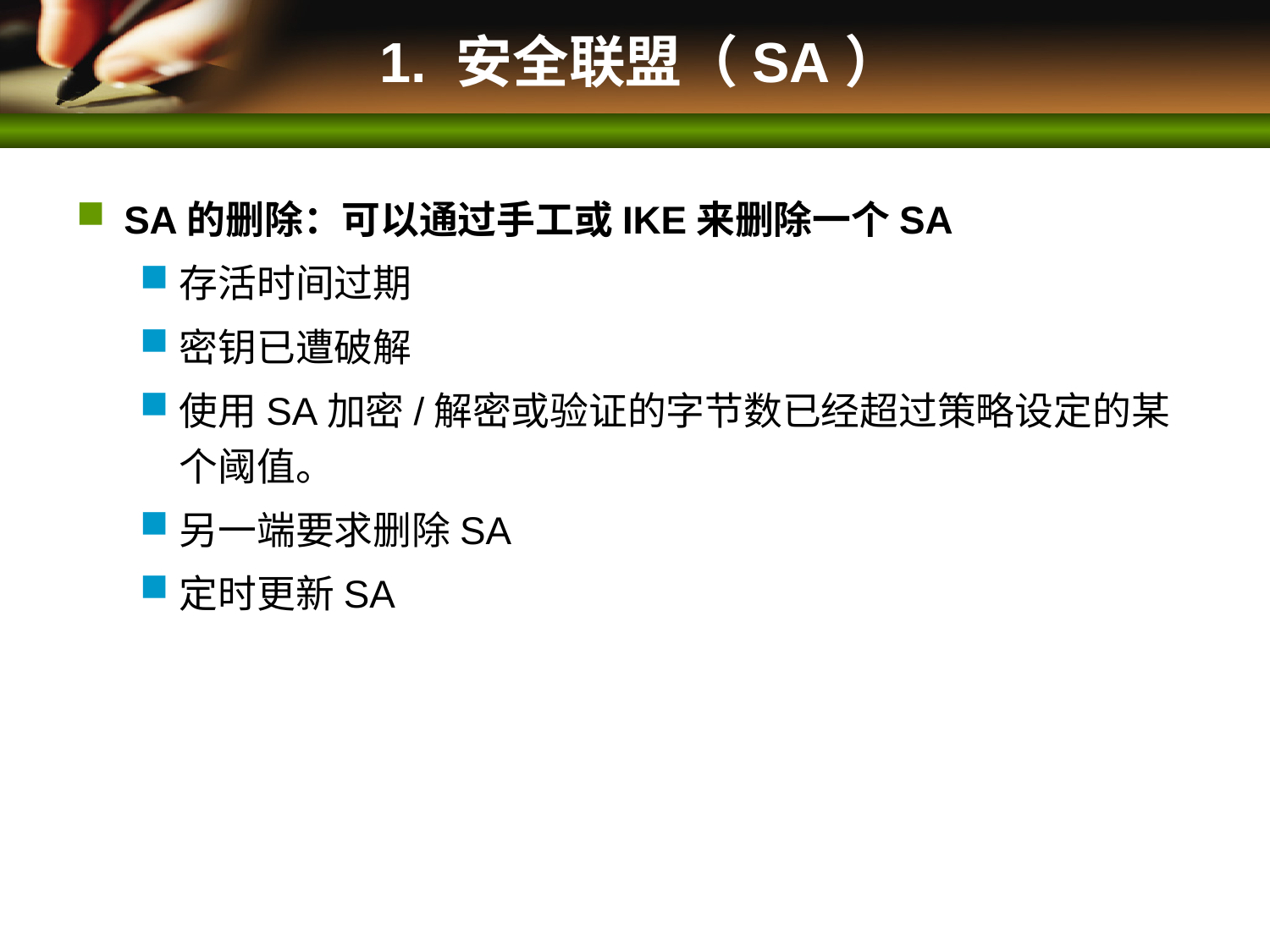

# 1. 安全联盟（SA）
SA的删除：可以通过手工或IKE来删除一个SA
存活时间过期
密钥已遭破解
使用SA加密/解密或验证的字节数已经超过策略设定的某个阈值。
另一端要求删除SA
定时更新SA